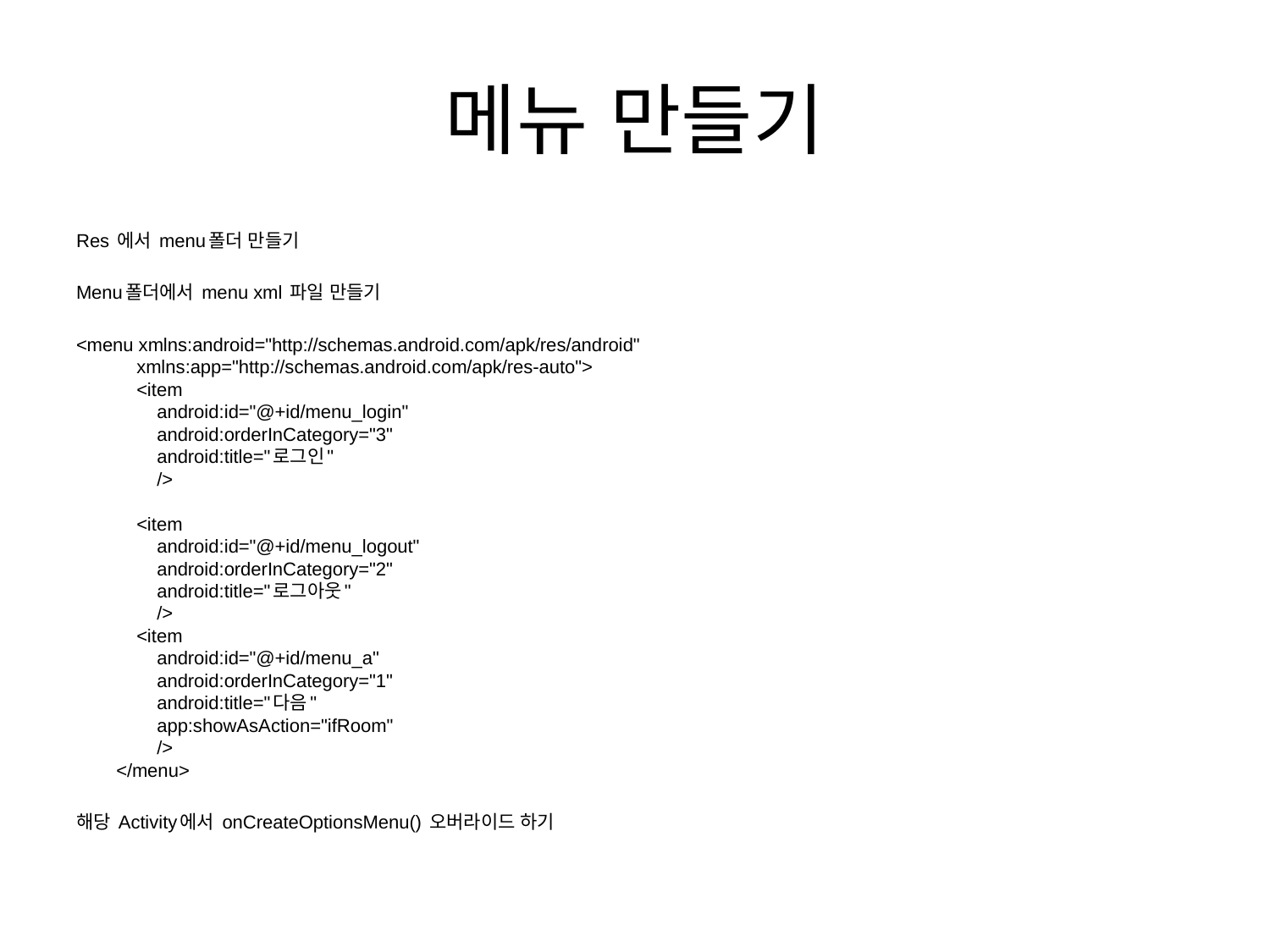

# 메뉴 만들기
Res 에서 menu폴더 만들기

Menu폴더에서 menu xml 파일 만들기

<menu xmlns:android="http://schemas.android.com/apk/res/android"
    xmlns:app="http://schemas.android.com/apk/res-auto">
    <item
        android:id="@+id/menu_login"
        android:orderInCategory="3"
        android:title="로그인"
        />
    <item
        android:id="@+id/menu_logout"
        android:orderInCategory="2"
        android:title="로그아웃"
        />
    <item
        android:id="@+id/menu_a"
        android:orderInCategory="1"
        android:title="다음"
        app:showAsAction="ifRoom"
        />
</menu>

해당 Activity에서 onCreateOptionsMenu() 오버라이드 하기